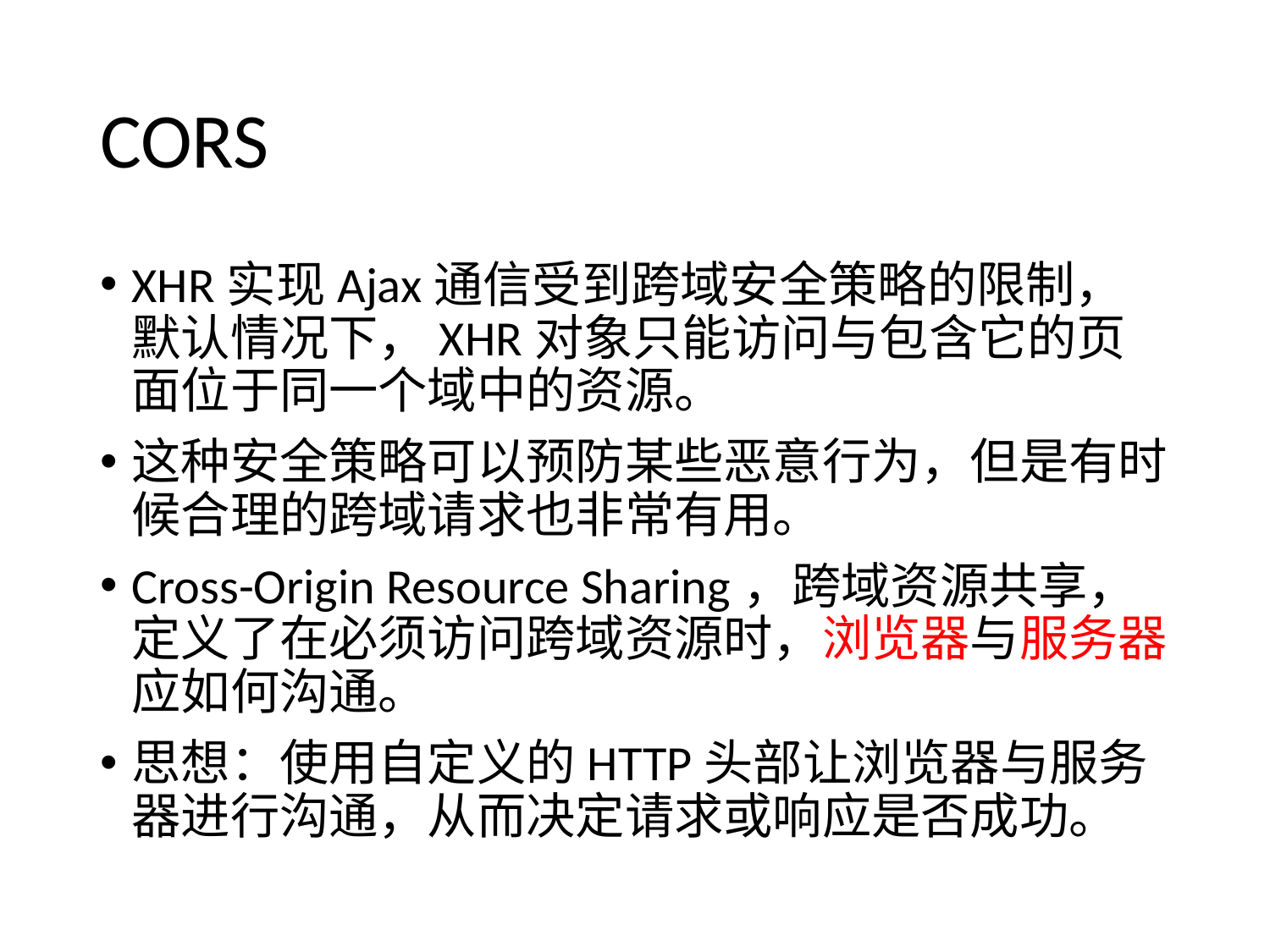

# CORS
XHR实现Ajax通信受到跨域安全策略的限制，默认情况下，XHR对象只能访问与包含它的页面位于同一个域中的资源。
这种安全策略可以预防某些恶意行为，但是有时候合理的跨域请求也非常有用。
Cross-Origin Resource Sharing，跨域资源共享，定义了在必须访问跨域资源时，浏览器与服务器应如何沟通。
思想：使用自定义的HTTP头部让浏览器与服务器进行沟通，从而决定请求或响应是否成功。